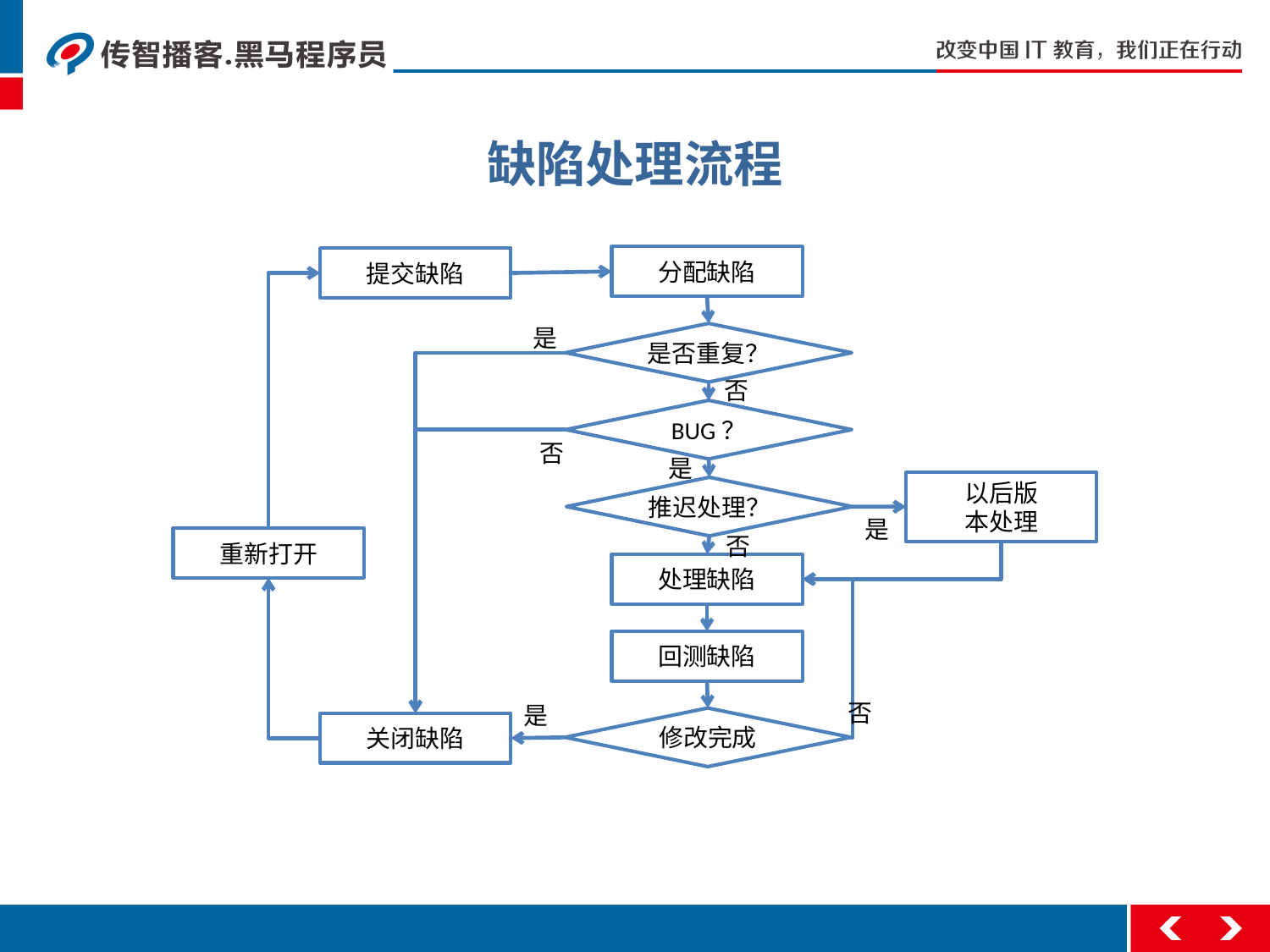

# 缺陷处理流程
分配缺陷
提交缺陷
是
是否重复？
否
BUG？
否
是
以后版
本处理
推迟处理？
是
否
重新打开
处理缺陷
回测缺陷
否
是
修改完成
关闭缺陷